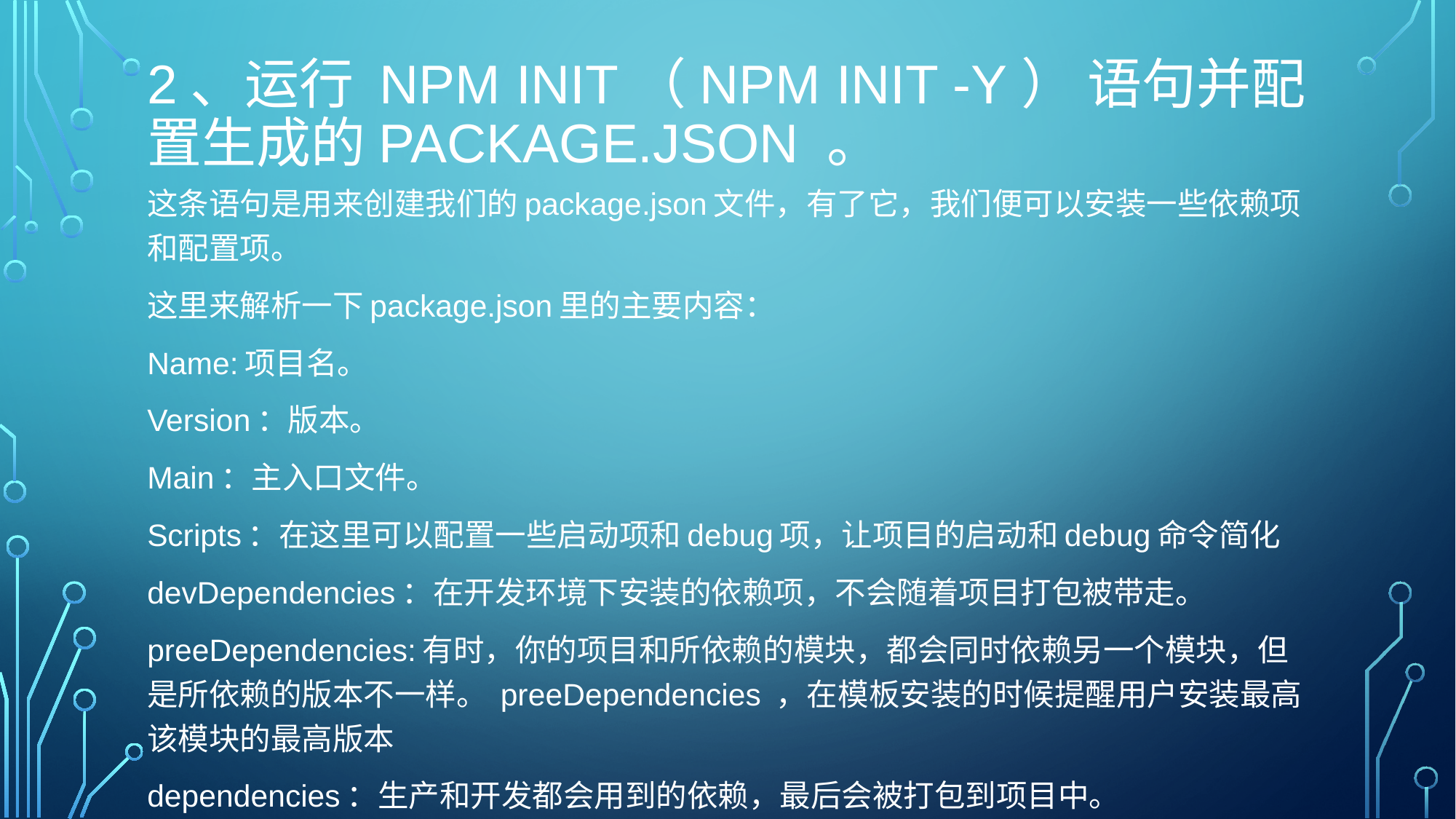

# 2、运行 npm init（npm init -y） 语句并配置生成的package.json 。
这条语句是用来创建我们的package.json文件，有了它，我们便可以安装一些依赖项和配置项。
这里来解析一下package.json里的主要内容：
Name:项目名。
Version：版本。
Main：主入口文件。
Scripts：在这里可以配置一些启动项和debug项，让项目的启动和debug命令简化
devDependencies：在开发环境下安装的依赖项，不会随着项目打包被带走。
preeDependencies:有时，你的项目和所依赖的模块，都会同时依赖另一个模块，但是所依赖的版本不一样。 preeDependencies ，在模板安装的时候提醒用户安装最高该模块的最高版本
dependencies：生产和开发都会用到的依赖，最后会被打包到项目中。